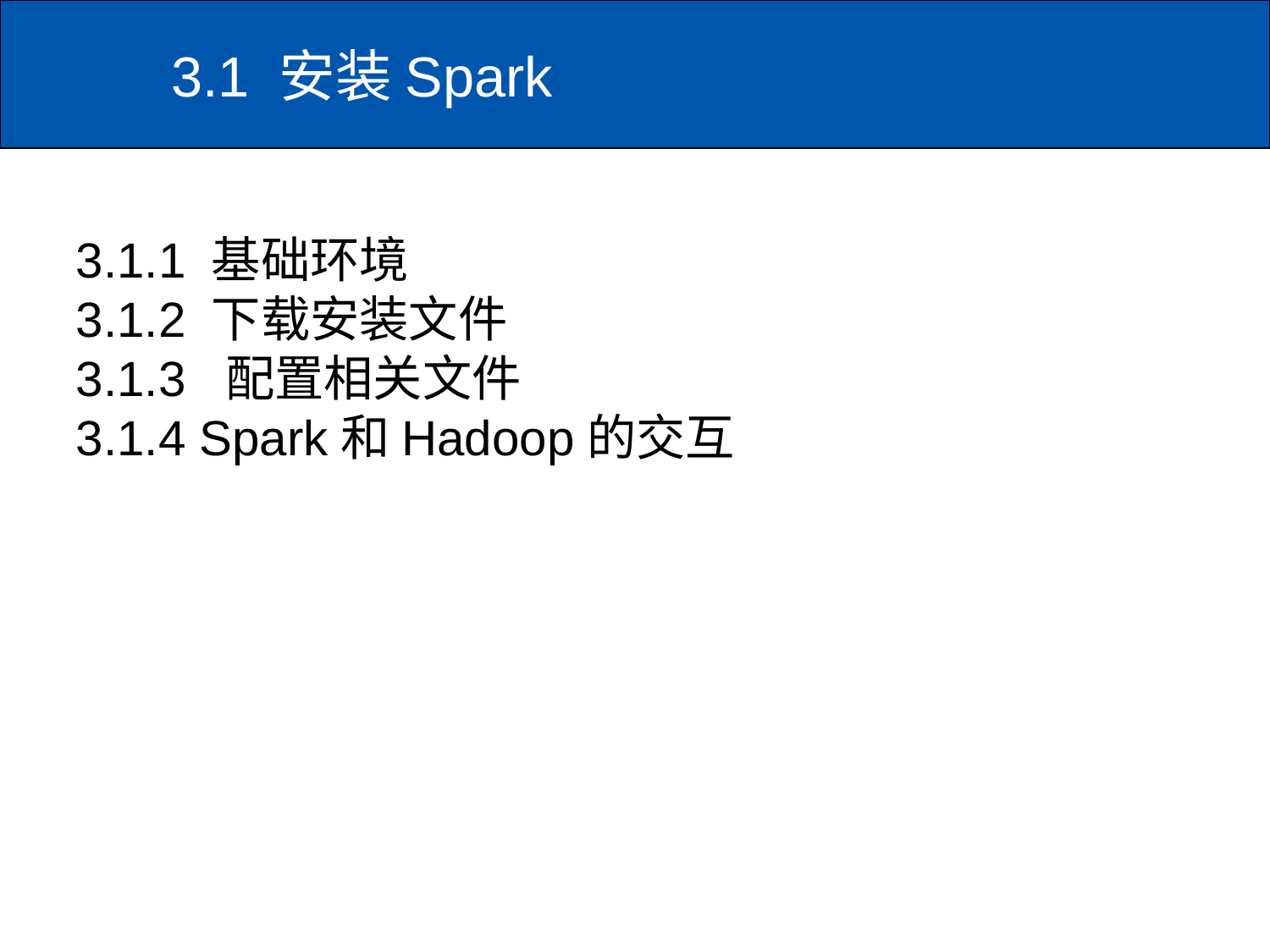

# 3.1 安装Spark
3.1.1 基础环境
3.1.2 下载安装文件
3.1.3  配置相关文件
3.1.4 Spark和Hadoop的交互